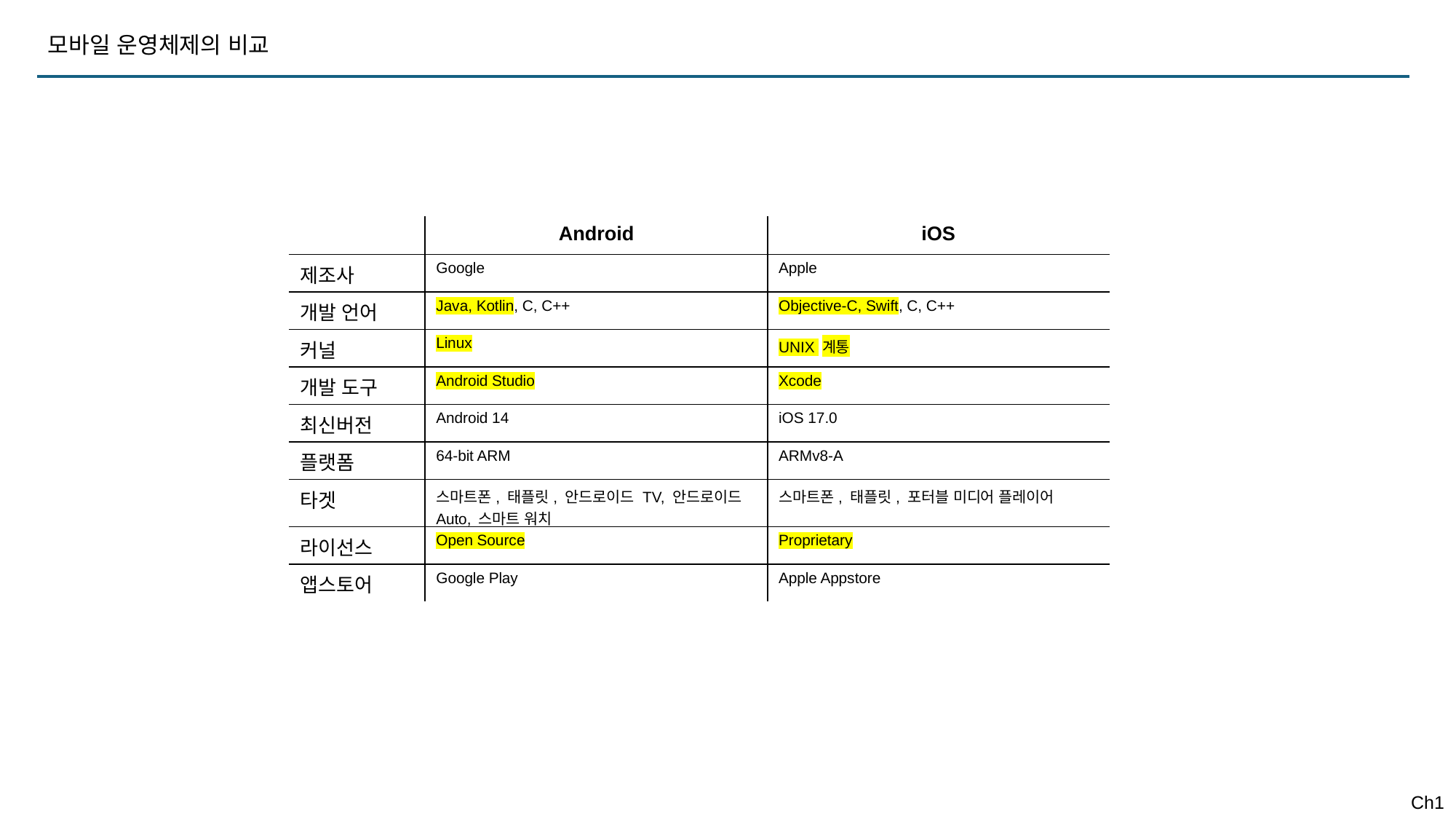

모바일 운영체제의 비교
|  | Android | iOS |
| --- | --- | --- |
| 제조사 | Google | Apple |
| 개발 언어 | Java, Kotlin, C, C++ | Objective-C, Swift, C, C++ |
| 커널 | Linux | UNIX 계통 |
| 개발 도구 | Android Studio | Xcode |
| 최신버전 | Android 14 | iOS 17.0 |
| 플랫폼 | 64-bit ARM | ARMv8-A |
| 타겟 | 스마트폰, 태플릿, 안드로이드 TV, 안드로이드 Auto, 스마트 워치 | 스마트폰, 태플릿, 포터블 미디어 플레이어 |
| 라이선스 | Open Source | Proprietary |
| 앱스토어 | Google Play | Apple Appstore |
Ch1